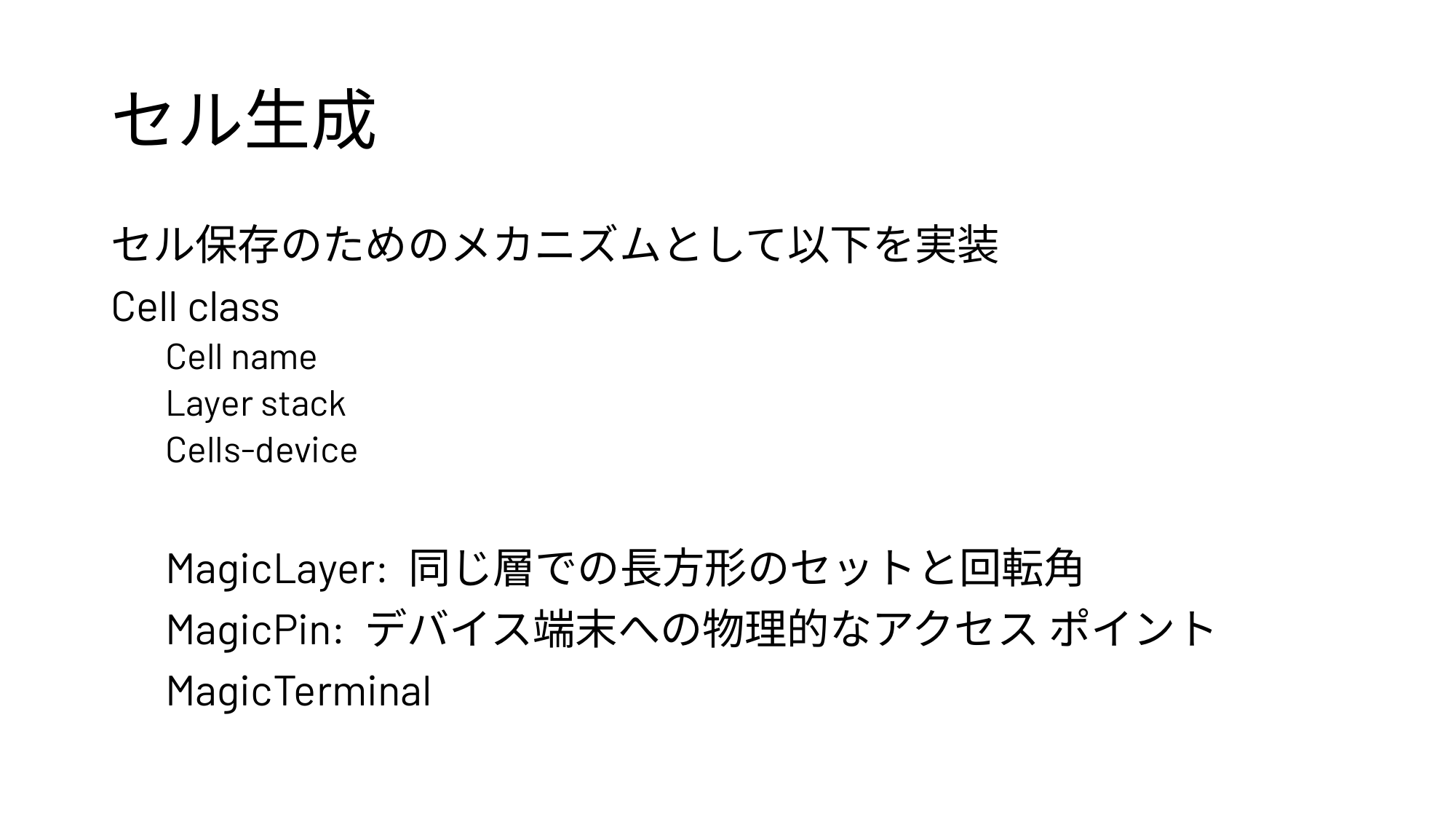

# セル生成
セル保存のためのメカニズムとして以下を実装
Cell class
Cell name
Layer stack
Cells-device

MagicLayer: 同じ層での長方形のセットと回転角
MagicPin: デバイス端末への物理的なアクセス ポイント
MagicTerminal